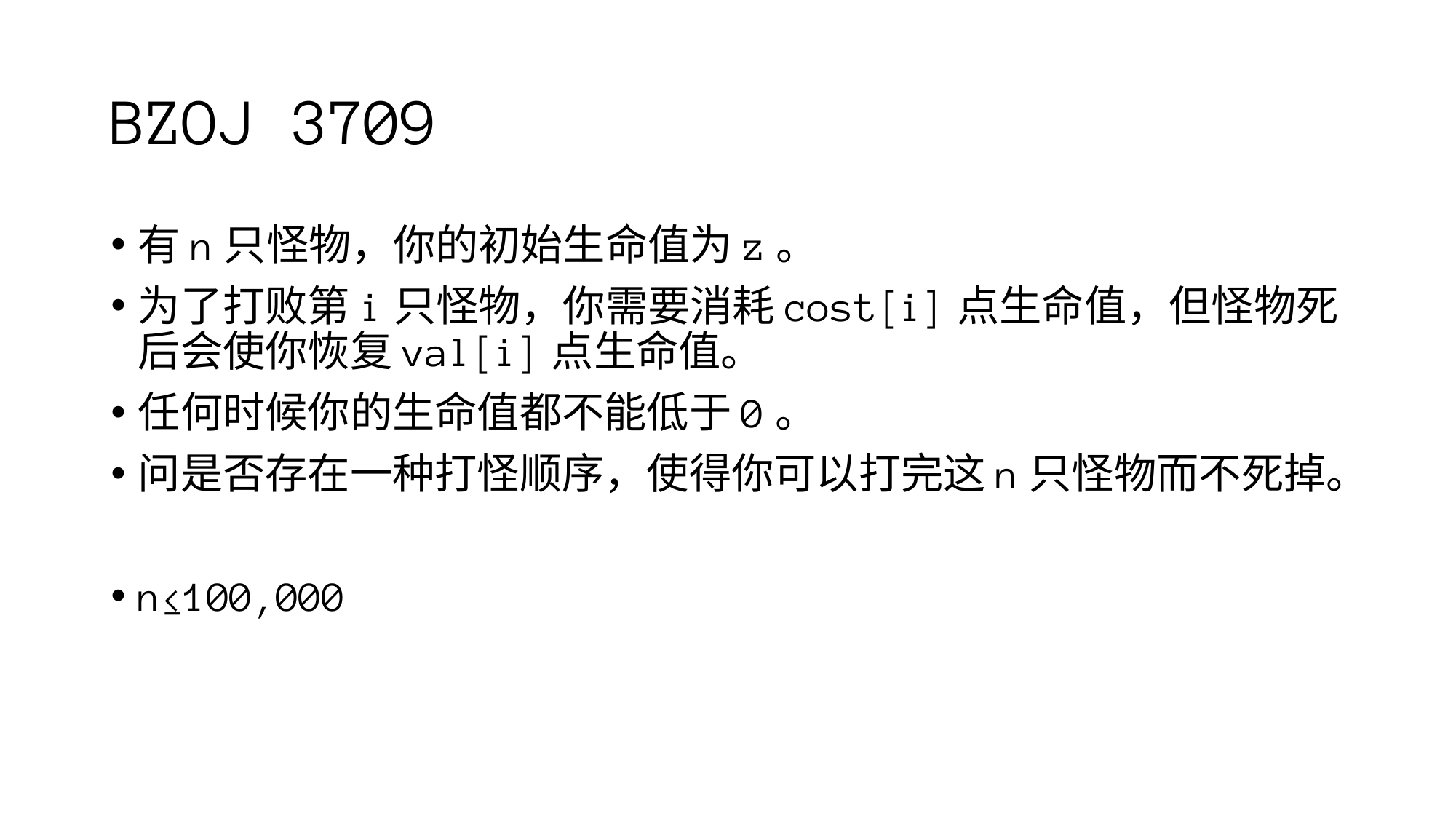

# BZOJ 3709
有n只怪物，你的初始生命值为z。
为了打败第i只怪物，你需要消耗cost[i]点生命值，但怪物死后会使你恢复val[i]点生命值。
任何时候你的生命值都不能低于0。
问是否存在一种打怪顺序，使得你可以打完这n只怪物而不死掉。

n≤100,000